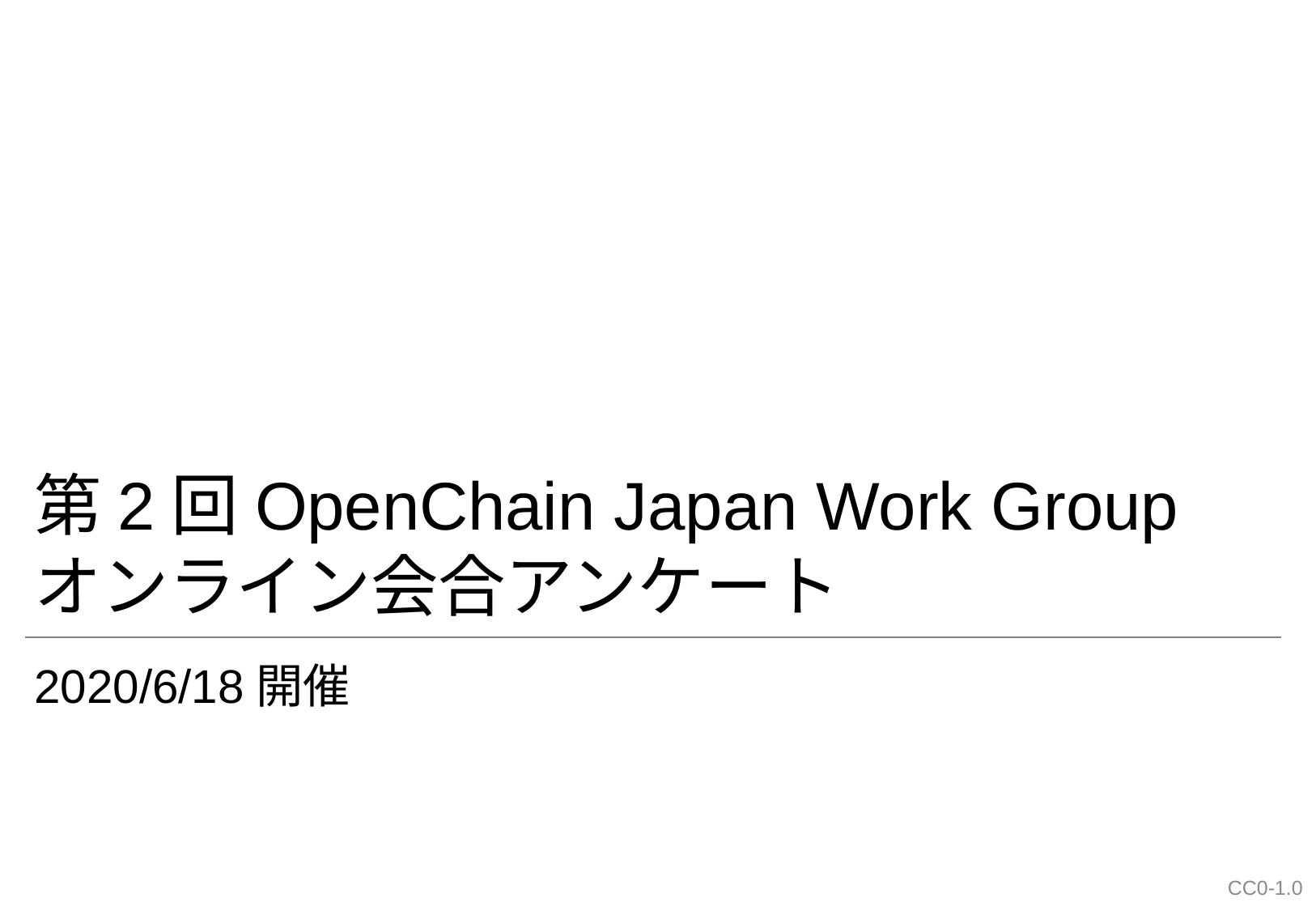

# 第2回OpenChain Japan Work Group オンライン会合アンケート
2020/6/18開催
CC0-1.0